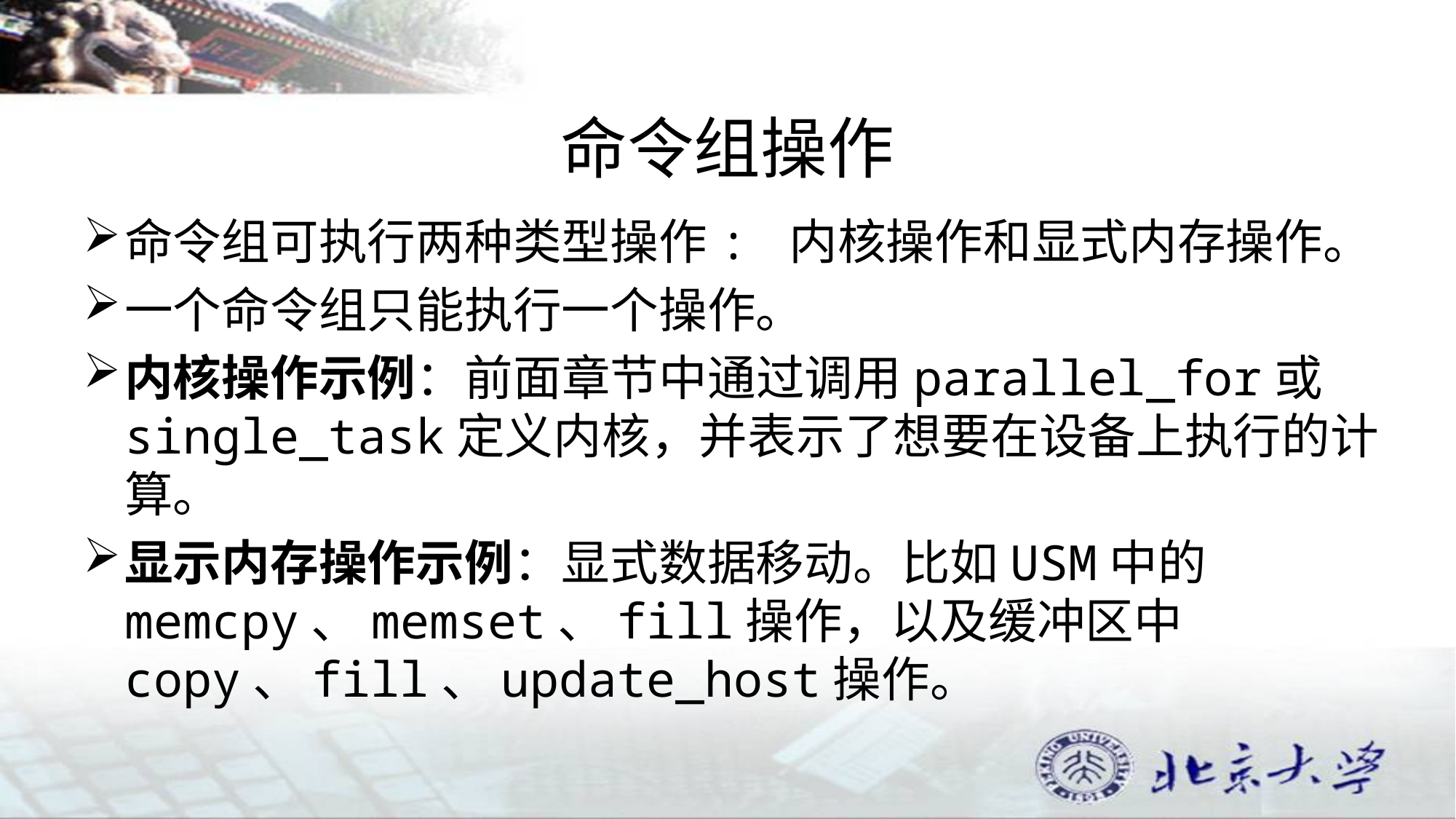

# 命令组操作
命令组可执行两种类型操作: 内核操作和显式内存操作。
一个命令组只能执行一个操作。
内核操作示例：前面章节中通过调用parallel_for或single_task定义内核，并表示了想要在设备上执行的计算。
显示内存操作示例：显式数据移动。比如USM中的memcpy、memset、fill操作，以及缓冲区中copy、fill、update_host操作。